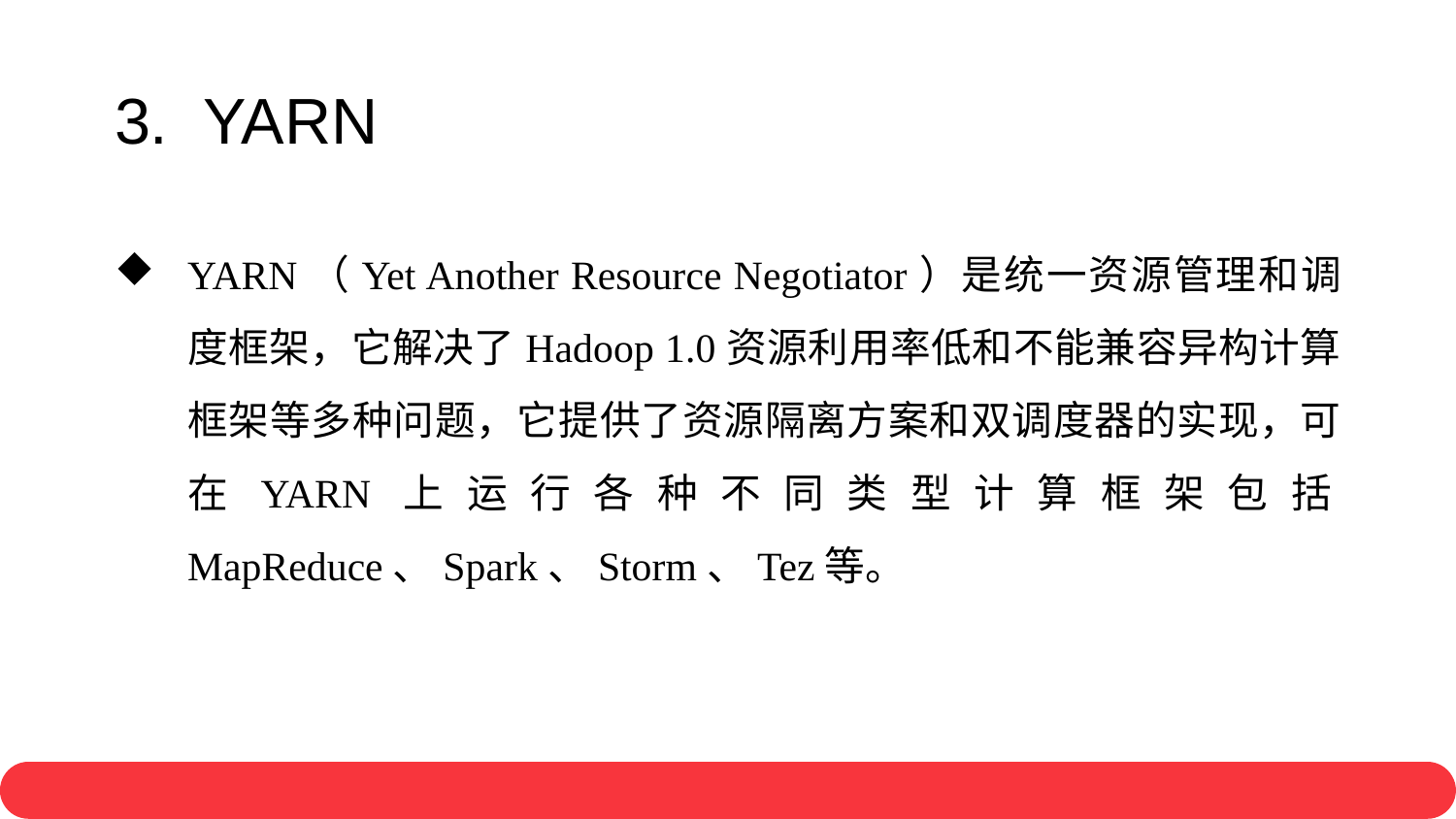

# 3.  YARN
YARN（Yet Another Resource Negotiator）是统一资源管理和调度框架，它解决了Hadoop 1.0资源利用率低和不能兼容异构计算框架等多种问题，它提供了资源隔离方案和双调度器的实现，可在YARN上运行各种不同类型计算框架包括MapReduce、Spark、Storm、Tez等。